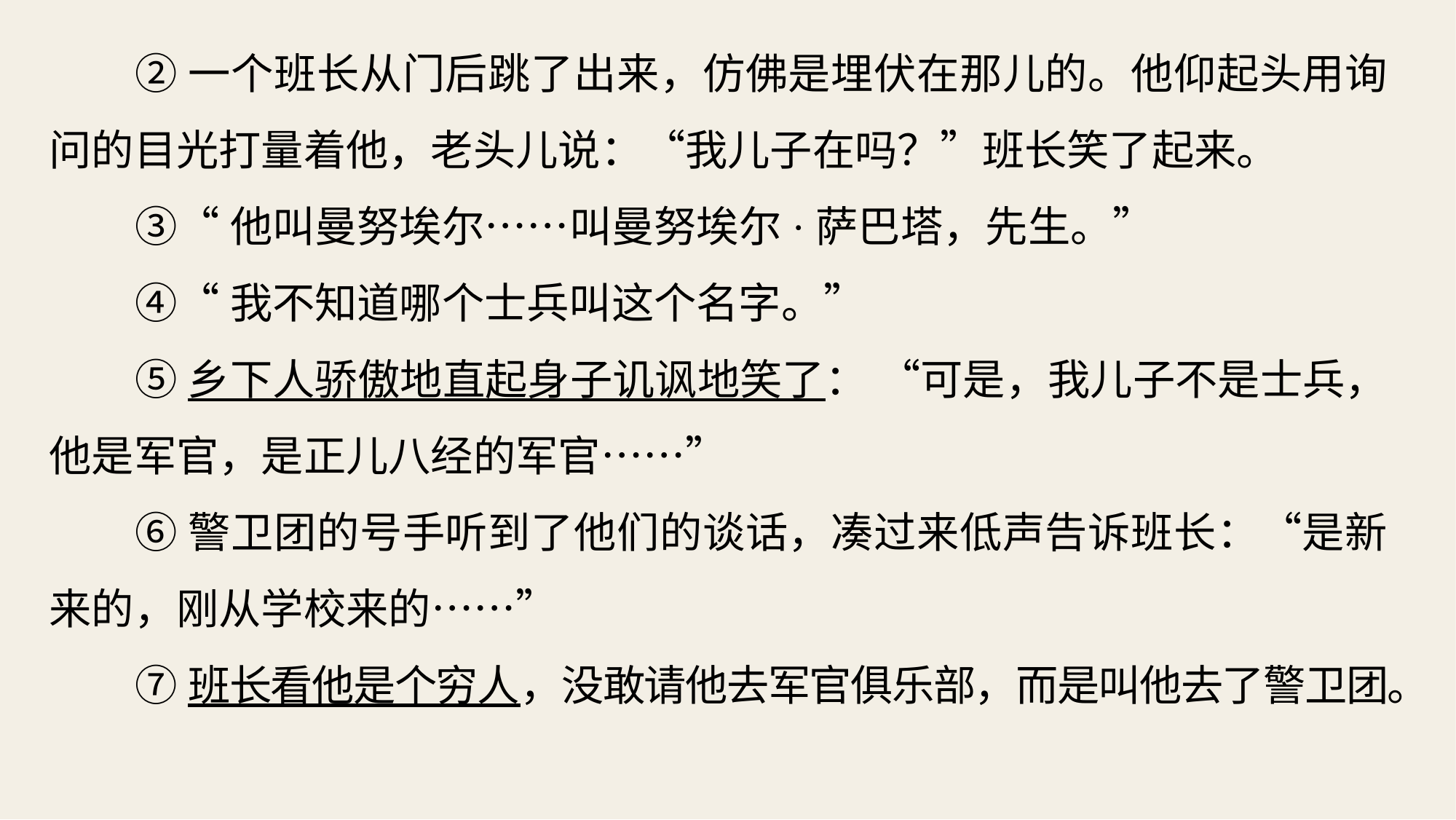

②一个班长从门后跳了出来，仿佛是埋伏在那儿的。他仰起头用询问的目光打量着他，老头儿说：“我儿子在吗？”班长笑了起来。
③“他叫曼努埃尔……叫曼努埃尔·萨巴塔，先生。”
④“我不知道哪个士兵叫这个名字。”
⑤乡下人骄傲地直起身子讥讽地笑了： “可是，我儿子不是士兵，他是军官，是正儿八经的军官……”
⑥警卫团的号手听到了他们的谈话，凑过来低声告诉班长：“是新来的，刚从学校来的……”
⑦班长看他是个穷人，没敢请他去军官俱乐部，而是叫他去了警卫团。